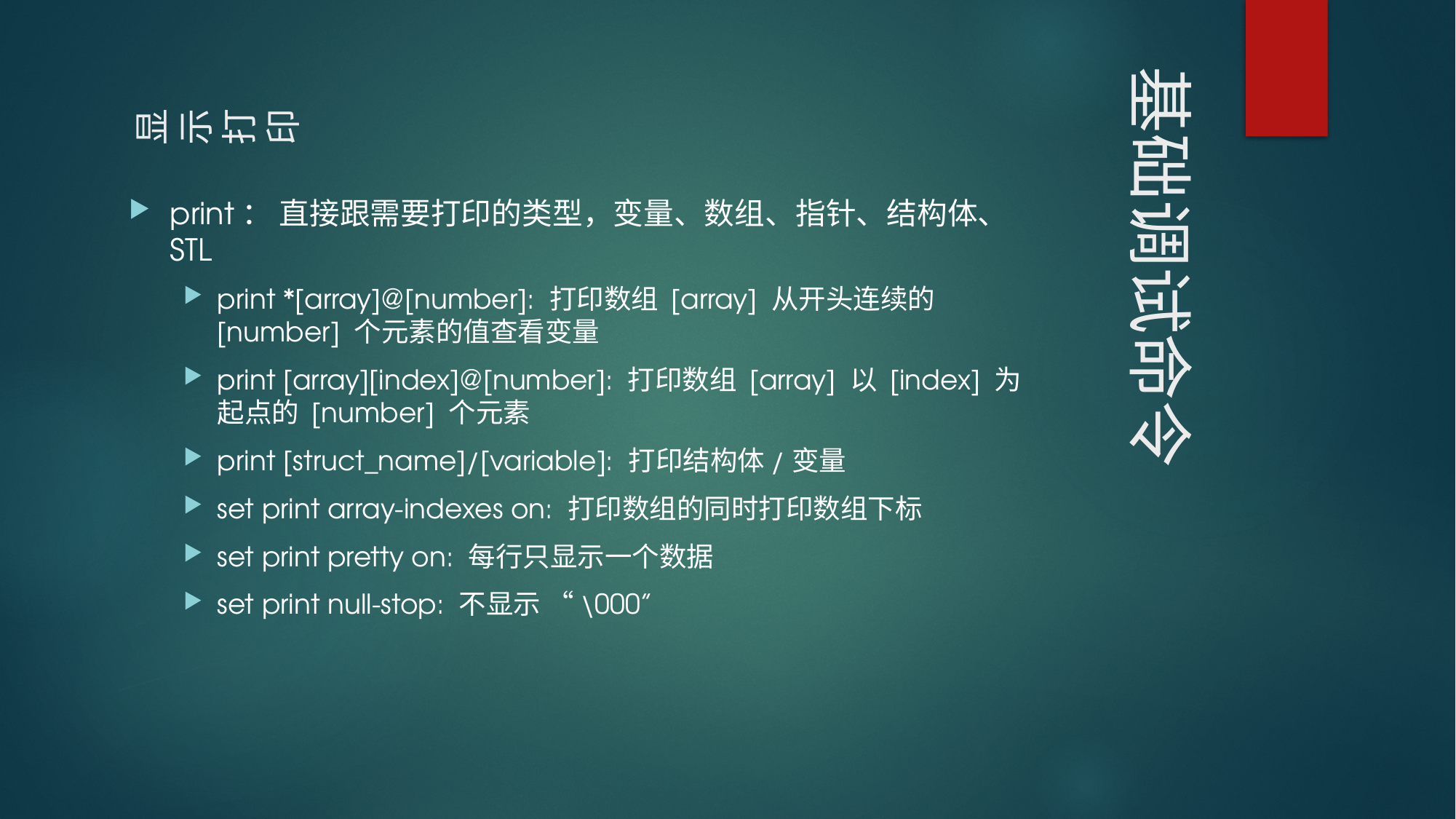

# 显示打印
基础调试命令
print： 直接跟需要打印的类型，变量、数组、指针、结构体、STL
print *[array]@[number]: 打印数组 [array] 从开头连续的 [number] 个元素的值查看变量
print [array][index]@[number]: 打印数组 [array] 以 [index] 为起点的 [number] 个元素
print [struct_name]/[variable]: 打印结构体/变量
set print array-indexes on: 打印数组的同时打印数组下标
set print pretty on: 每行只显示一个数据
set print null-stop: 不显示 “\000”